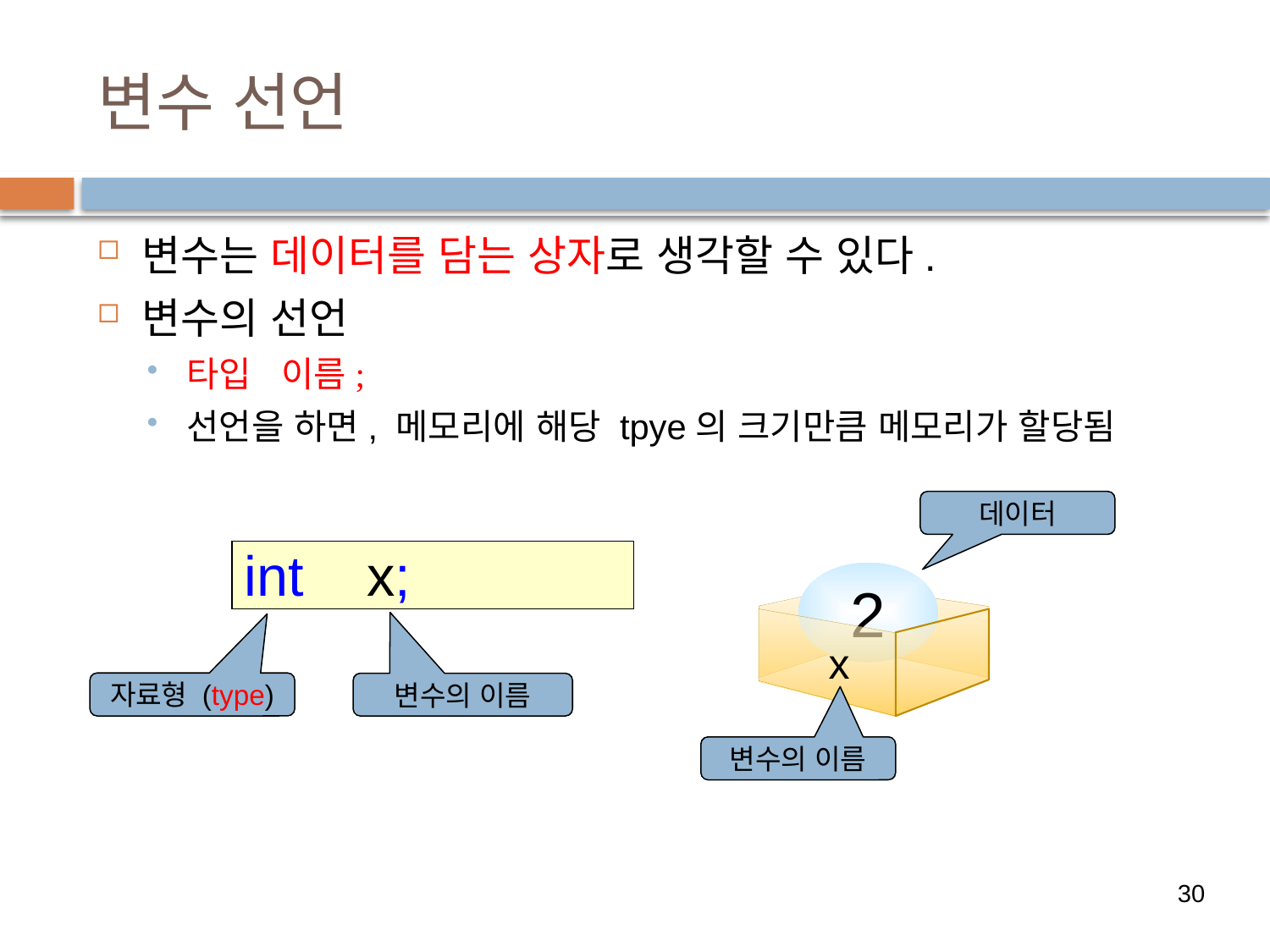

# 변수 선언
변수는 데이터를 담는 상자로 생각할 수 있다.
변수의 선언
타입   이름;
선언을 하면, 메모리에 해당 tpye의 크기만큼 메모리가 할당됨
데이터
int    x;
2

  x

자료형 (type)
변수의 이름
변수의 이름
30